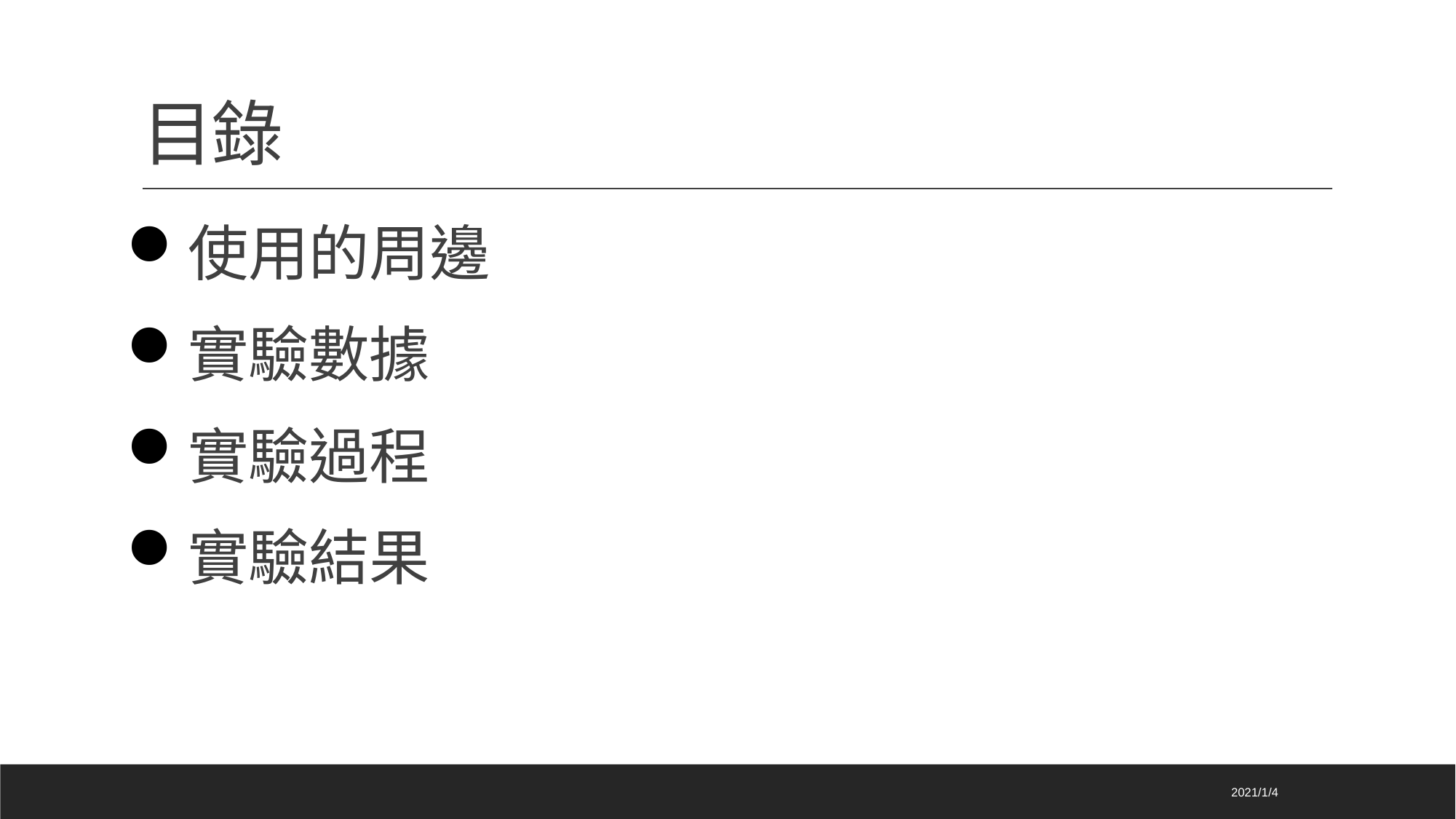

# 目錄
使用的周邊
實驗數據
實驗過程
實驗結果

2021/1/4